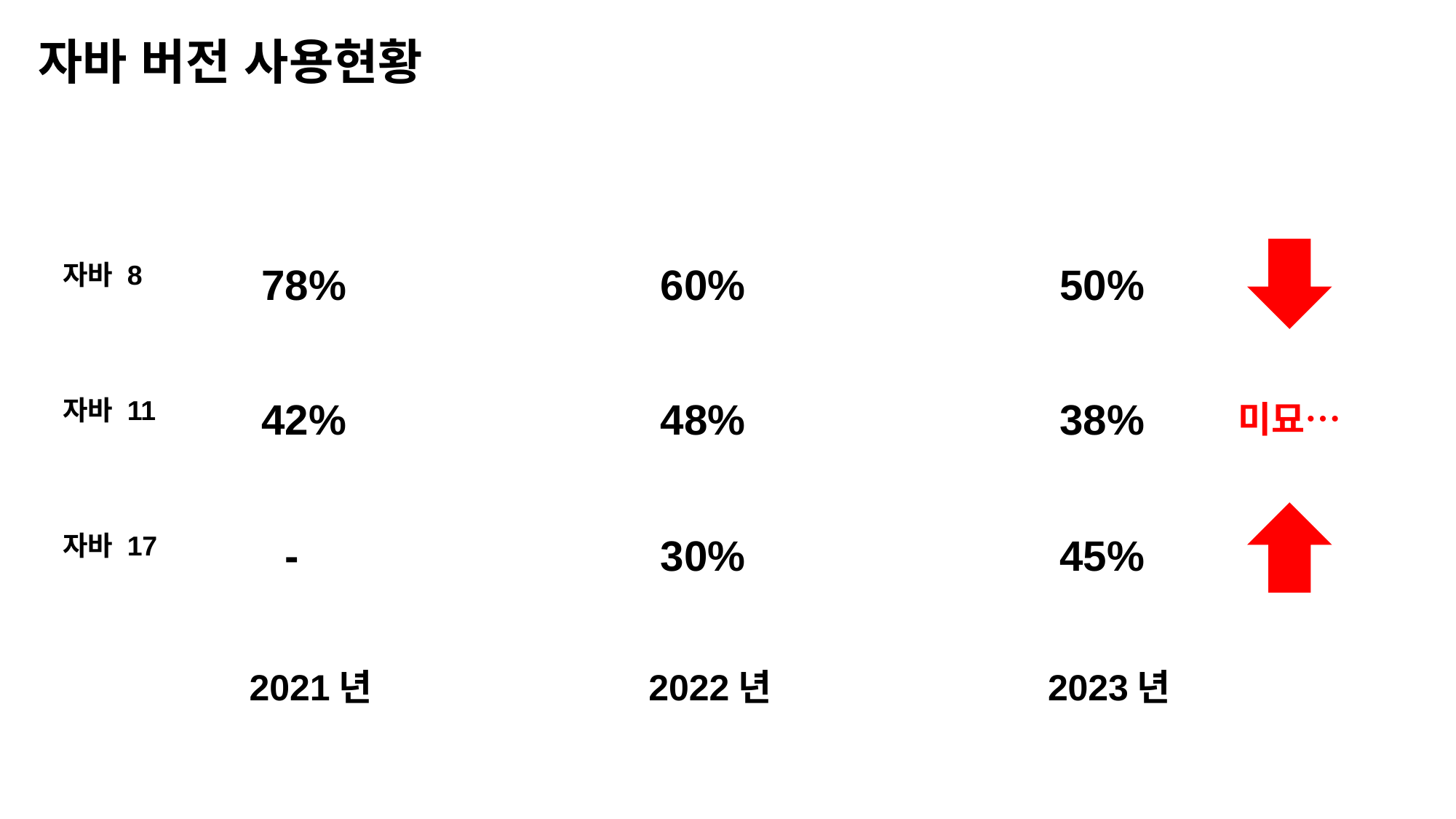

자바 버전 사용현황

자바 8
78%
60%
50%
42%
48%
38%
자바 11
미묘…

자바 17
  -
30%
45%
2021년
2022년
2023년